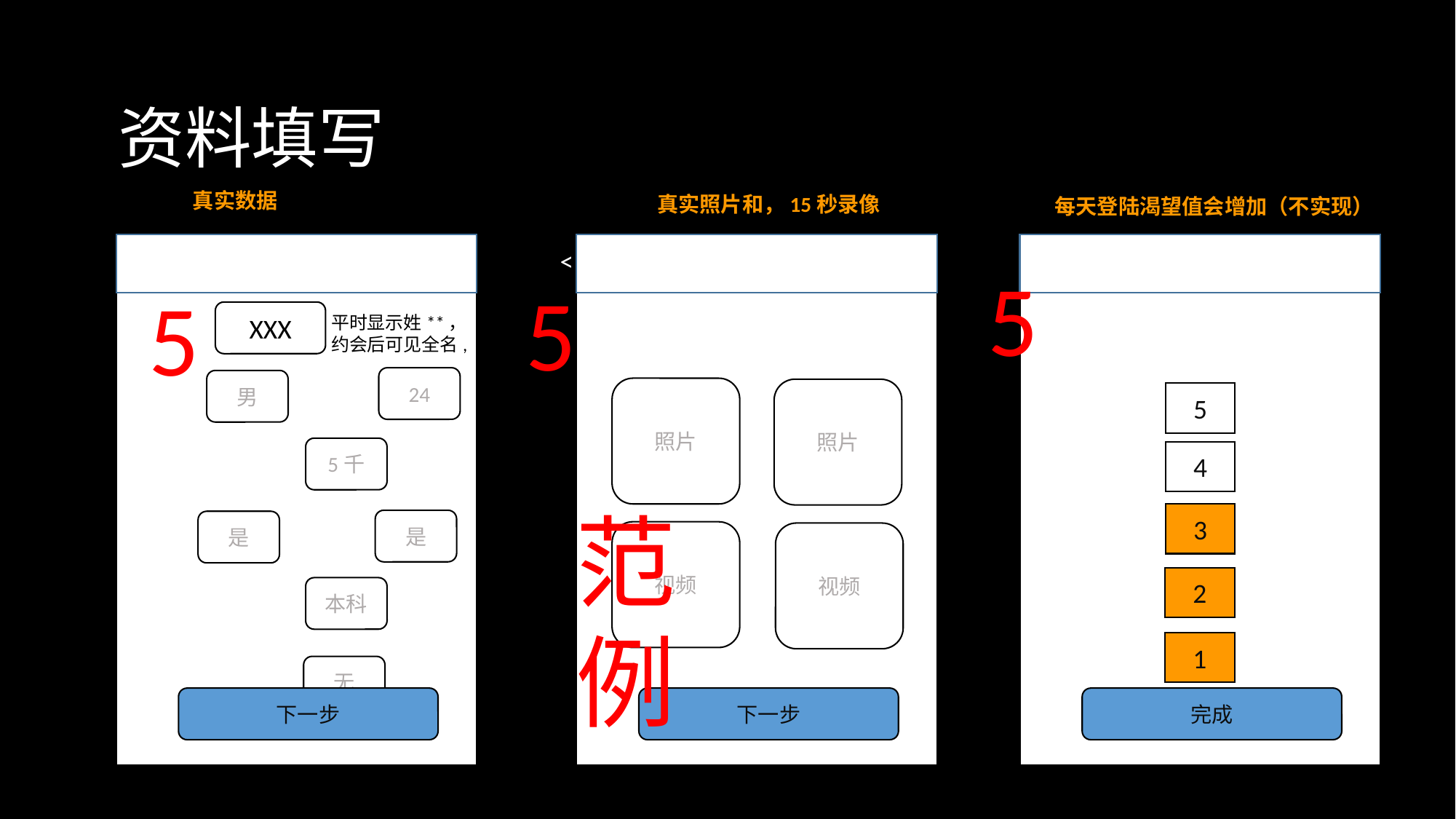

资料填写
真实数据
真实照片和，15秒录像
每天登陆渴望值会增加（不实现）

.

立即开始相亲（1/3）

.

立即开始相亲（2/3）

.

立即开始相亲（3/3）
<
<
<
5
5
5

XXX
平时显示姓**，
约会后可见全名,
实名
增加一张以上的本人照片
请选择你对婚姻的渴望程度？

24

男
年龄
性别

照片

照片

5

5千

4
您的收入
范例

3

是

是
车
房

视频

视频

2

本科
学历

1
婚姻经历

无

下一步

下一步

完成